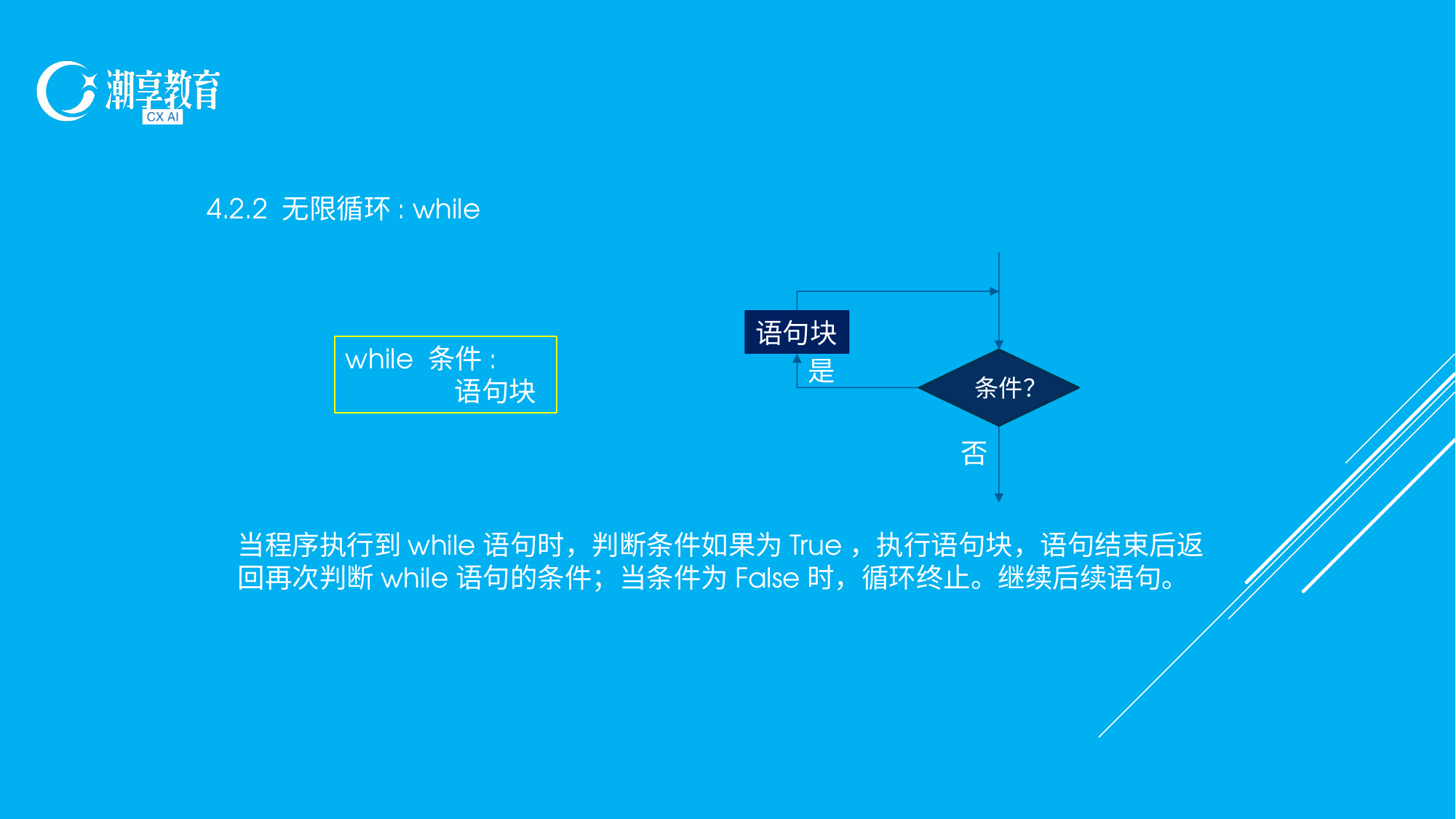

4.2.2 无限循环: while
语句块
while 条件:
	语句块
是
条件？
否
当程序执行到while语句时，判断条件如果为True，执行语句块，语句结束后返回再次判断while语句的条件；当条件为False时，循环终止。继续后续语句。